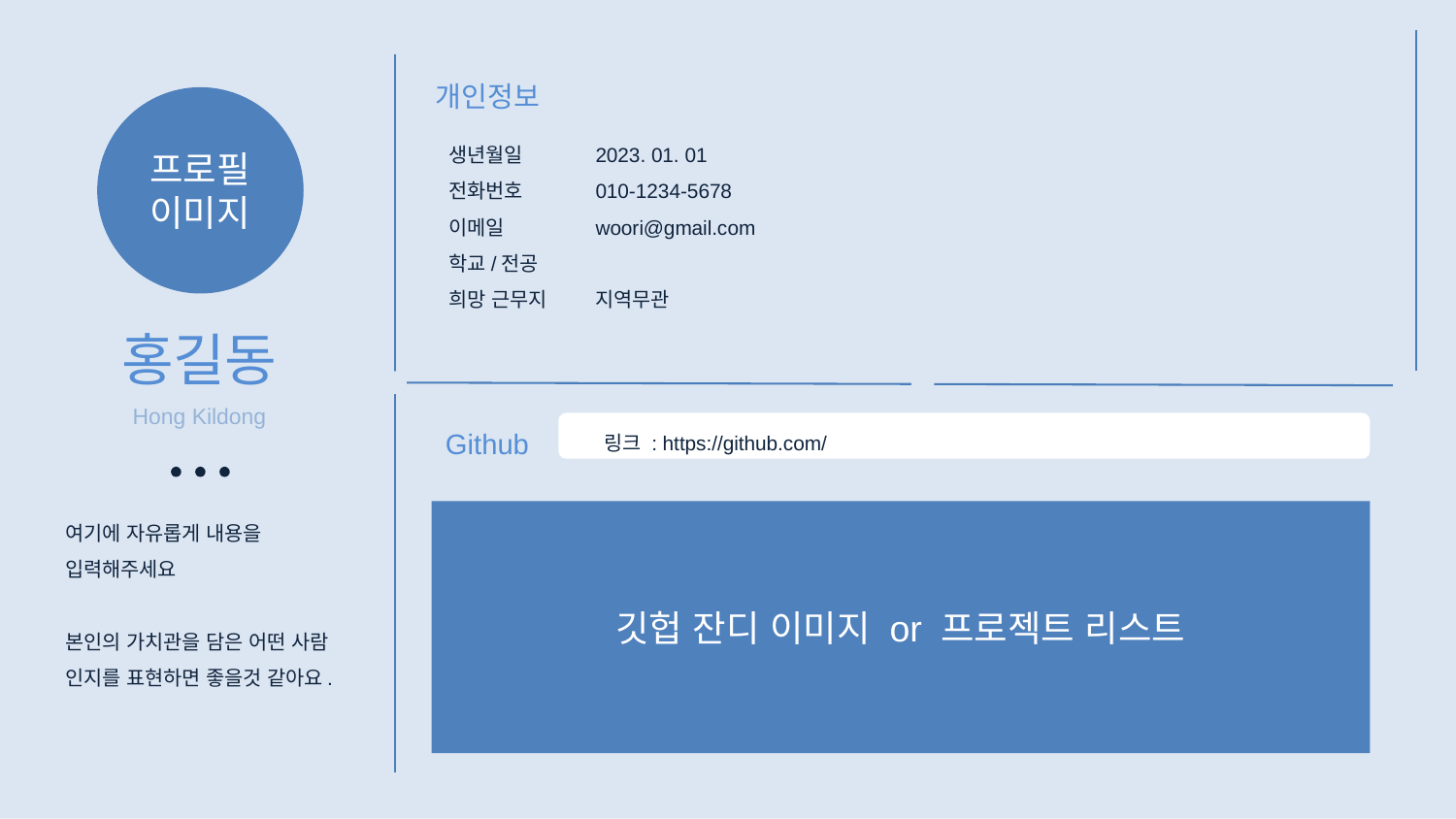

개인정보
프로필
이미지
생년월일
전화번호
이메일
학교/전공
희망 근무지
2023. 01. 01
010-1234-5678
woori@gmail.com

지역무관
홍길동

Hong Kildong
Github
링크 : https://github.com/

여기에 자유롭게 내용을
입력해주세요

본인의 가치관을 담은 어떤 사람
인지를 표현하면 좋을것 같아요.
깃헙 잔디 이미지 or 프로젝트 리스트